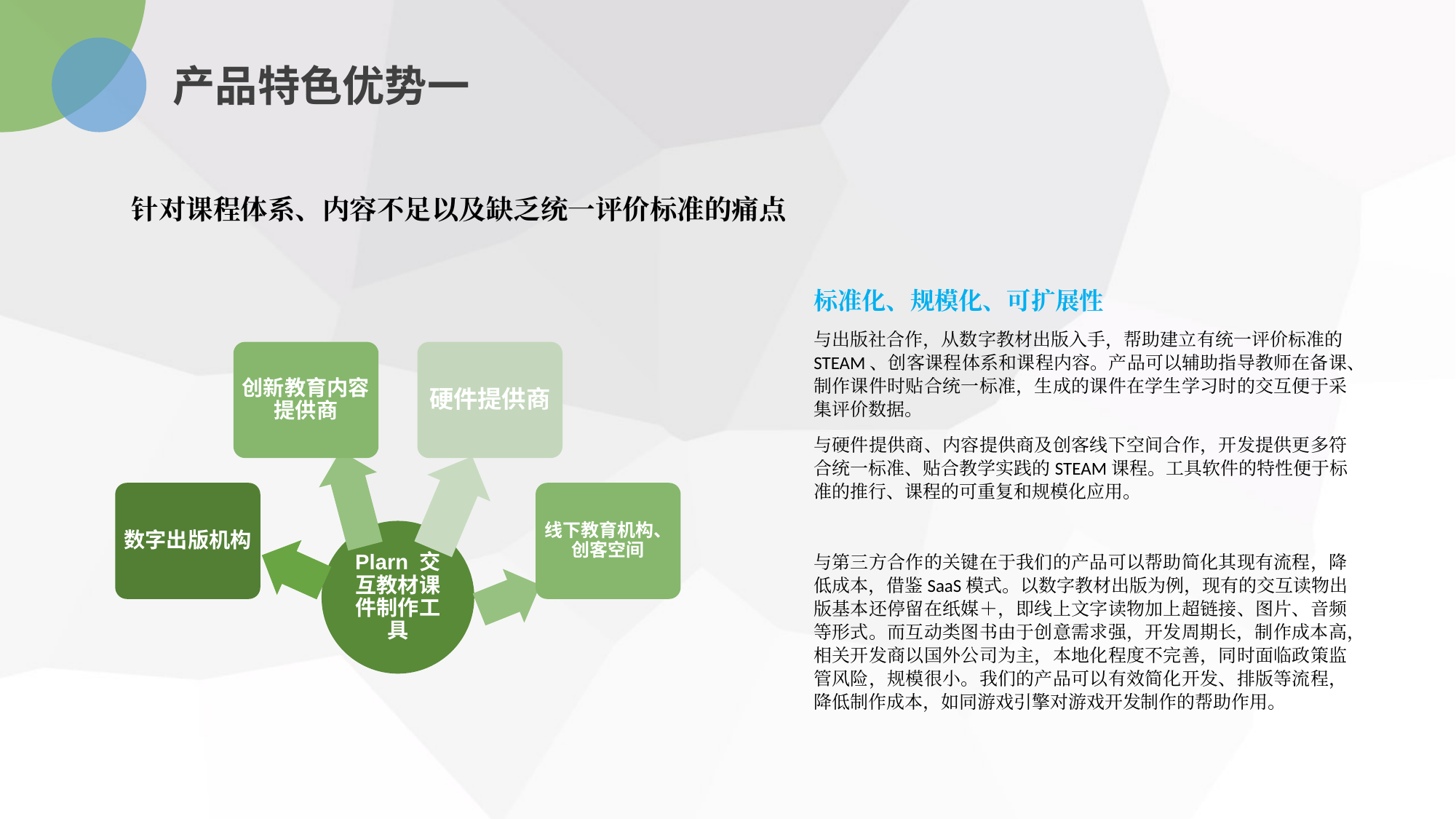

产品特色优势一
针对课程体系、内容不足以及缺乏统一评价标准的痛点

标准化、规模化、可扩展性
与出版社合作，从数字教材出版入手，帮助建立有统一评价标准的STEAM、创客课程体系和课程内容。产品可以辅助指导教师在备课、制作课件时贴合统一标准，生成的课件在学生学习时的交互便于采集评价数据。
与硬件提供商、内容提供商及创客线下空间合作，开发提供更多符合统一标准、贴合教学实践的STEAM课程。工具软件的特性便于标准的推行、课程的可重复和规模化应用。

与第三方合作的关键在于我们的产品可以帮助简化其现有流程，降低成本，借鉴SaaS模式。以数字教材出版为例，现有的交互读物出版基本还停留在纸媒＋，即线上文字读物加上超链接、图片、音频等形式。而互动类图书由于创意需求强，开发周期长，制作成本高，相关开发商以国外公司为主，本地化程度不完善，同时面临政策监管风险，规模很小。我们的产品可以有效简化开发、排版等流程，降低制作成本，如同游戏引擎对游戏开发制作的帮助作用。

创新教育内容提供商
硬件提供商

数字出版机构
线下教育机构、创客空间
Plarn 交互教材课件制作工具